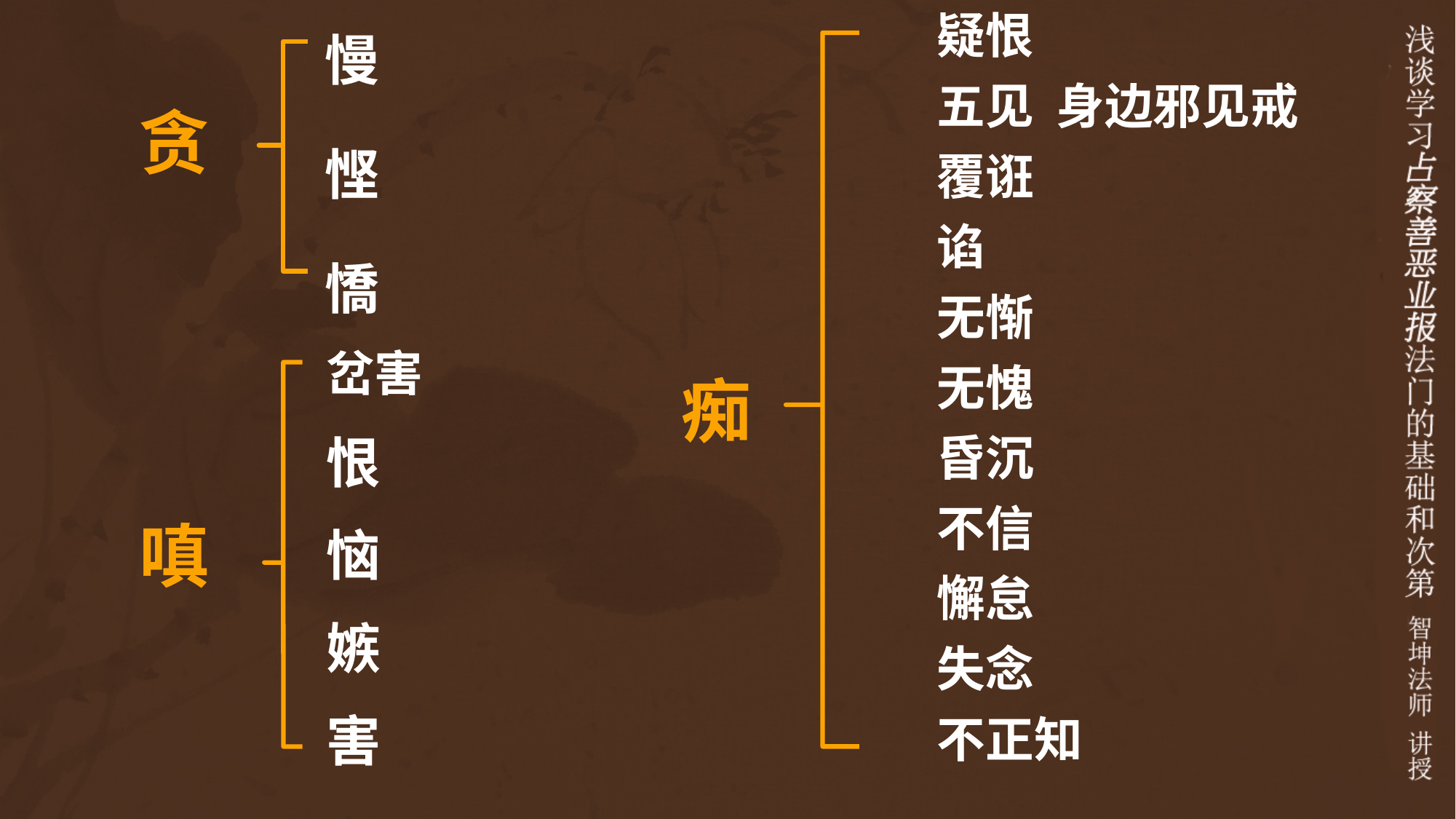

疑恨
五见  身边邪见戒
覆诳
谄
无惭
无愧
昏沉
不信
懈怠
失念
不正知
慢
悭
憍

贪
岔害
恨
恼
嫉
害

痴
嗔